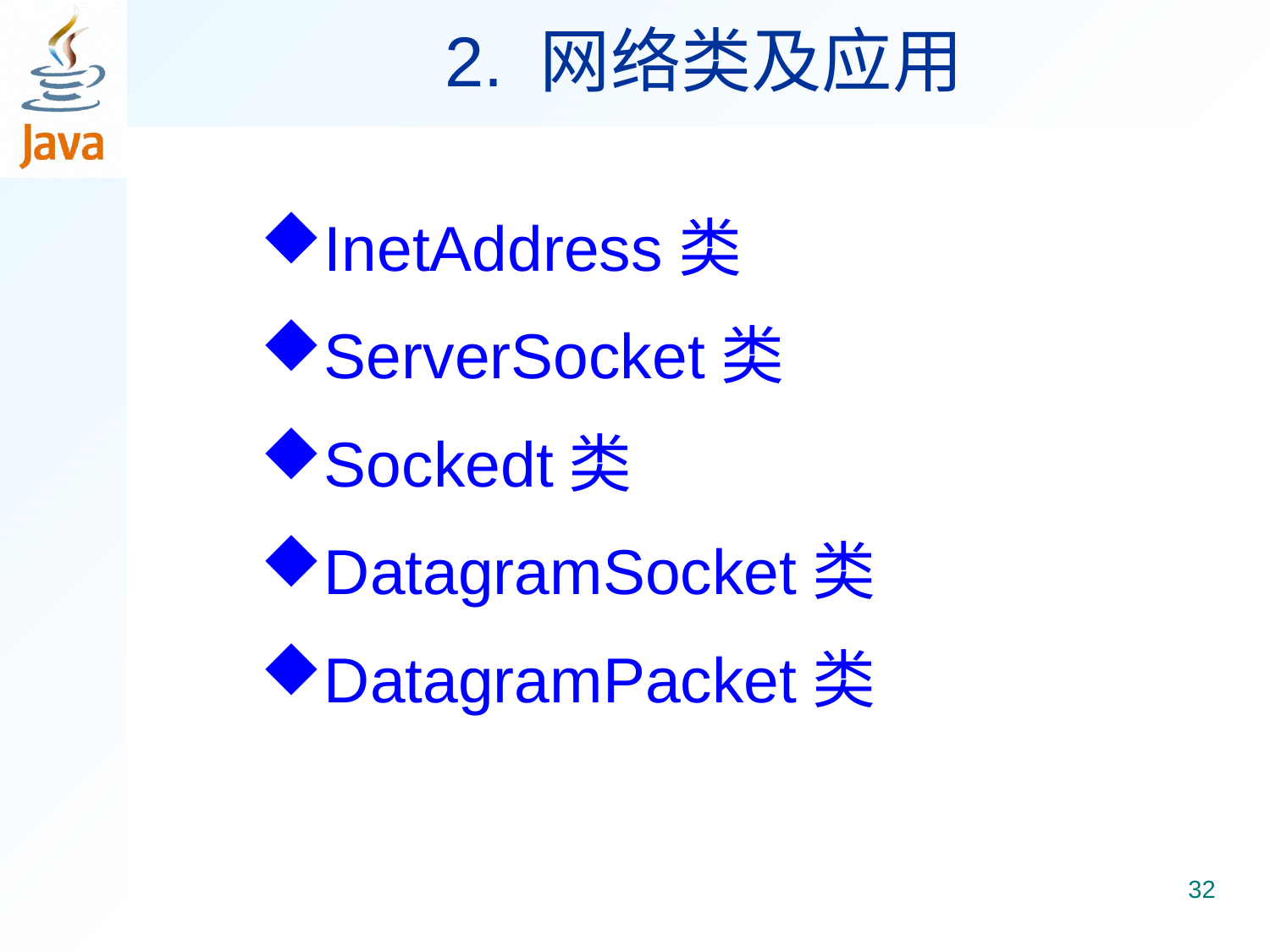

# 2. 网络类及应用
InetAddress类
ServerSocket类
Sockedt类
DatagramSocket类
DatagramPacket类